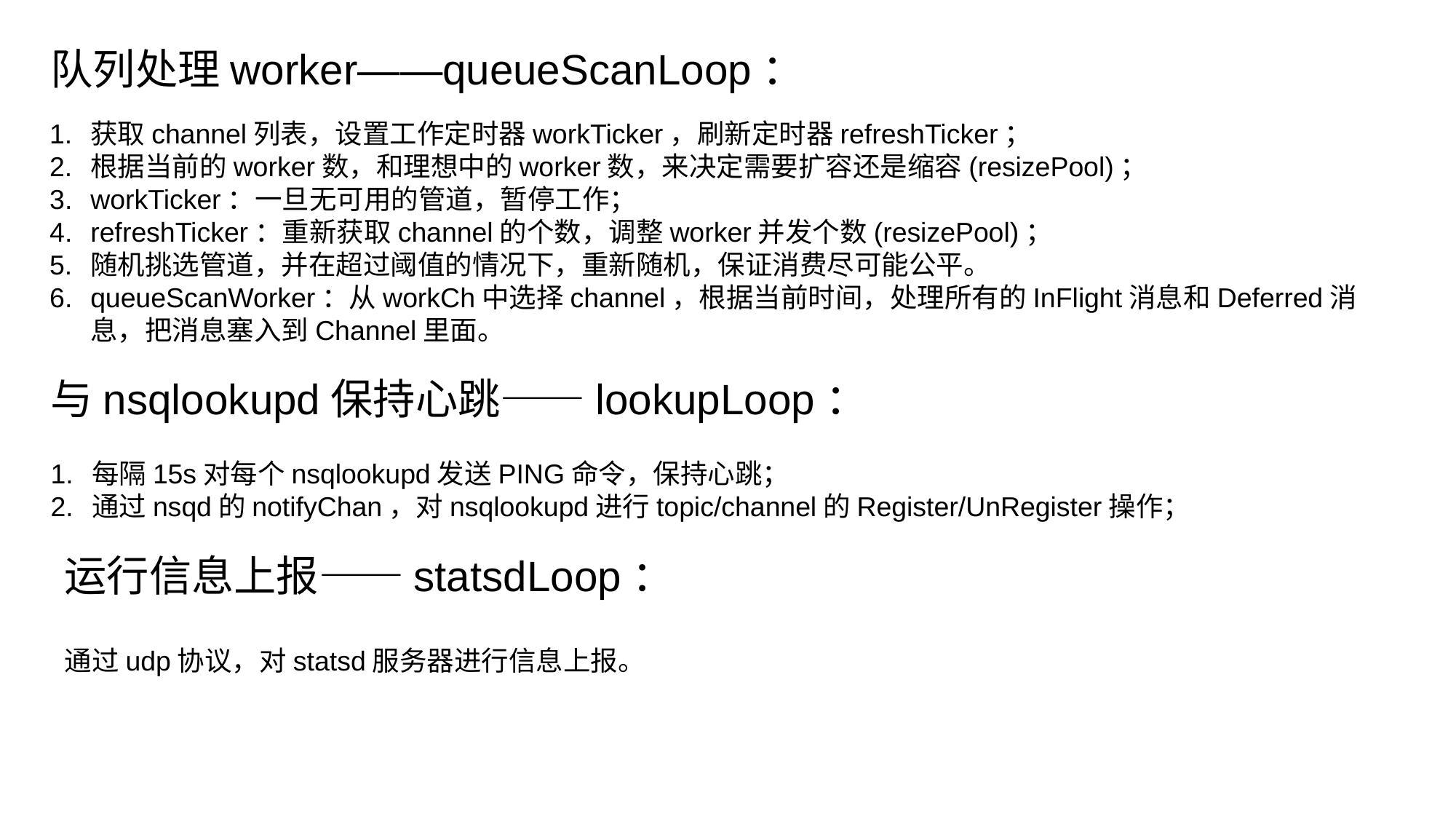

队列处理worker——queueScanLoop：
获取channel列表，设置工作定时器workTicker，刷新定时器refreshTicker；
根据当前的worker数，和理想中的worker数，来决定需要扩容还是缩容(resizePool)；
workTicker：一旦无可用的管道，暂停工作；
refreshTicker：重新获取channel的个数，调整worker并发个数(resizePool)；
随机挑选管道，并在超过阈值的情况下，重新随机，保证消费尽可能公平。
queueScanWorker：从workCh中选择channel，根据当前时间，处理所有的InFlight消息和Deferred消息，把消息塞入到Channel里面。
与nsqlookupd保持心跳——lookupLoop：
每隔15s对每个nsqlookupd发送PING命令，保持心跳；
通过nsqd的notifyChan，对nsqlookupd进行topic/channel的Register/UnRegister操作；
运行信息上报——statsdLoop：
通过udp协议，对statsd服务器进行信息上报。